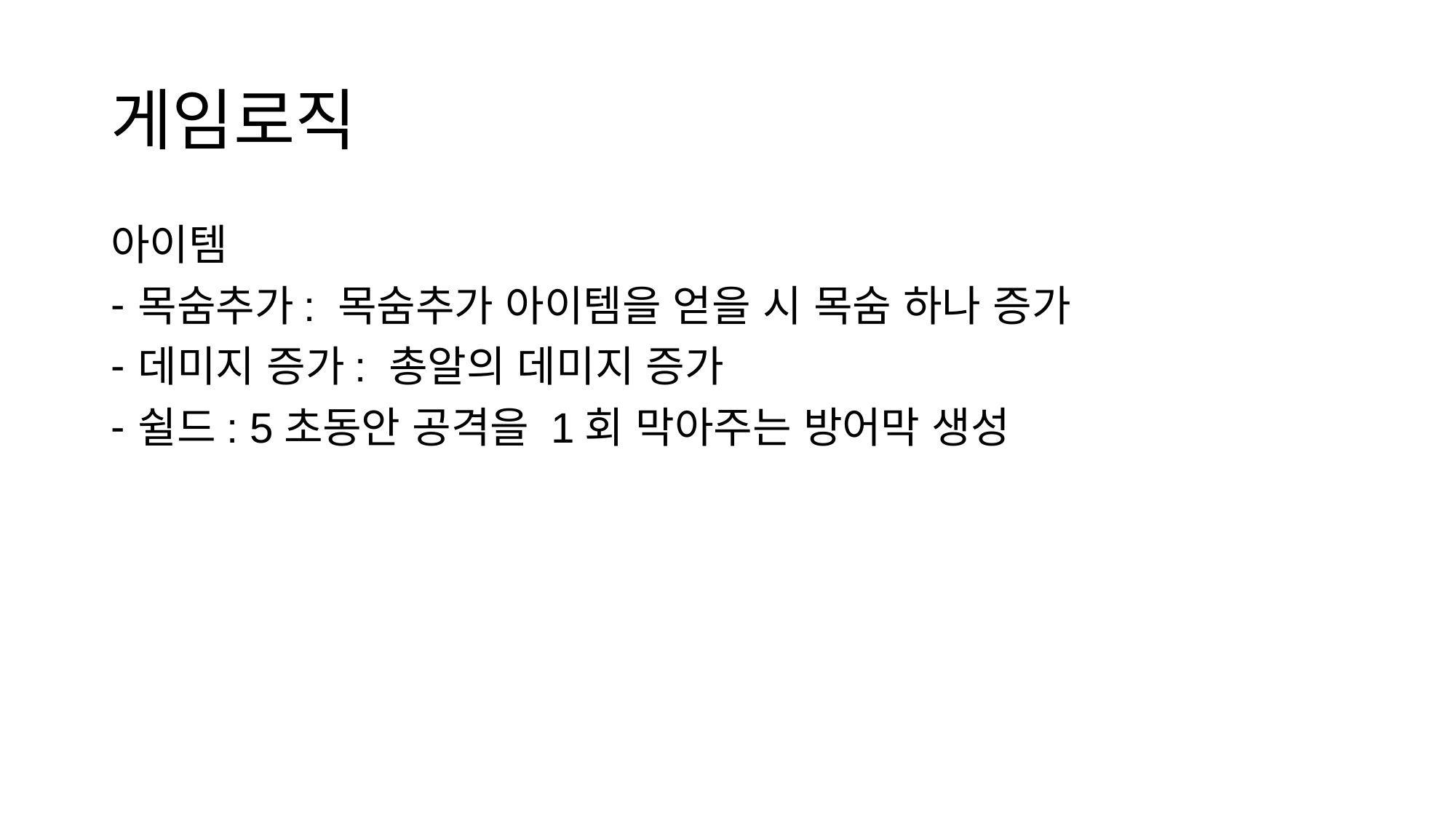

# 게임로직
아이템
목숨추가: 목숨추가 아이템을 얻을 시 목숨 하나 증가
데미지 증가: 총알의 데미지 증가
쉴드: 5초동안 공격을 1회 막아주는 방어막 생성